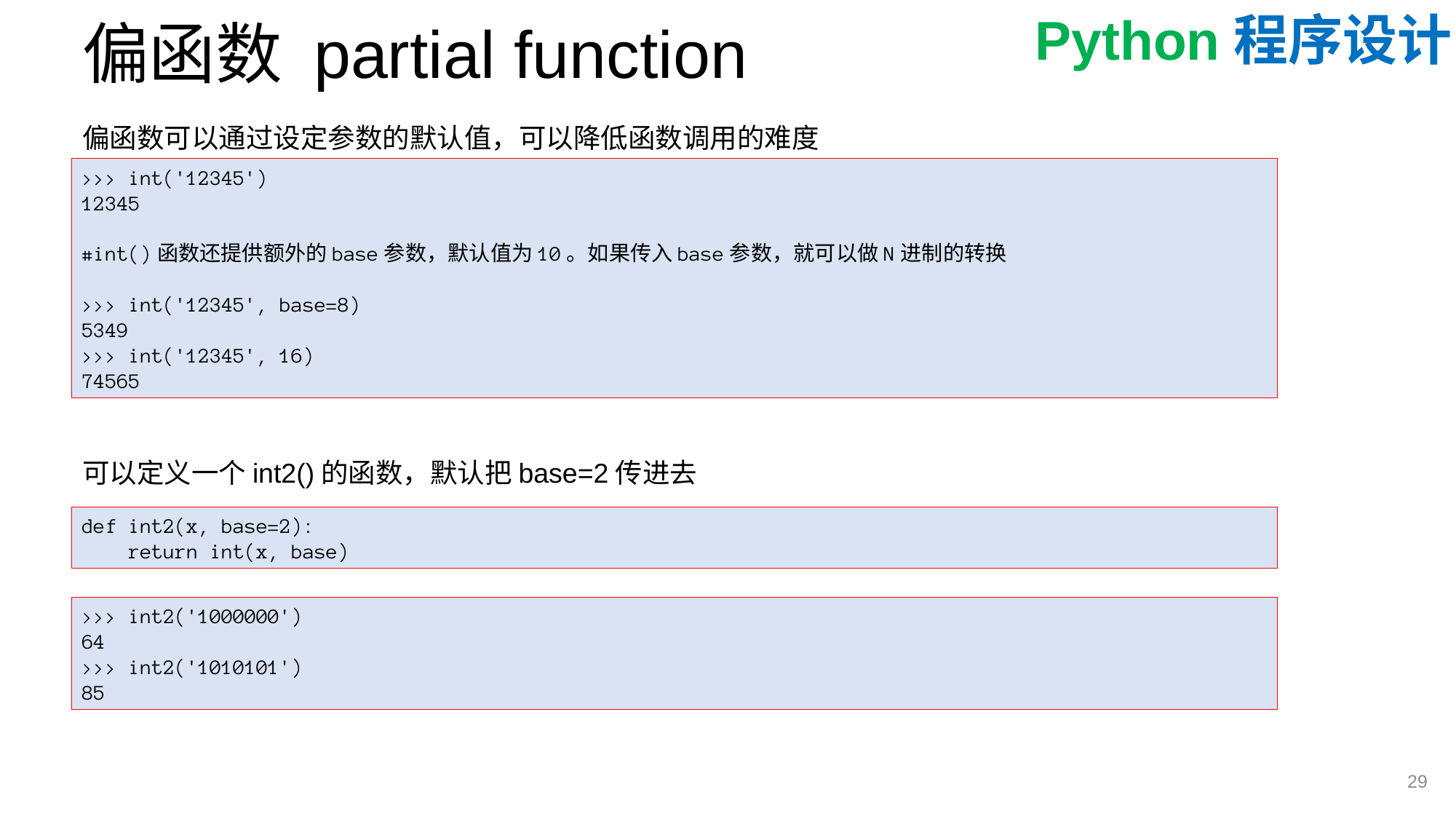

# 偏函数 partial function
偏函数可以通过设定参数的默认值，可以降低函数调用的难度
>>> int('12345')
12345

#int()函数还提供额外的base参数，默认值为10。如果传入base参数，就可以做N进制的转换

>>> int('12345', base=8)
5349
>>> int('12345', 16)
74565
可以定义一个int2()的函数，默认把base=2传进去
def int2(x, base=2):
    return int(x, base)
>>> int2('1000000')
64
>>> int2('1010101')
85
29